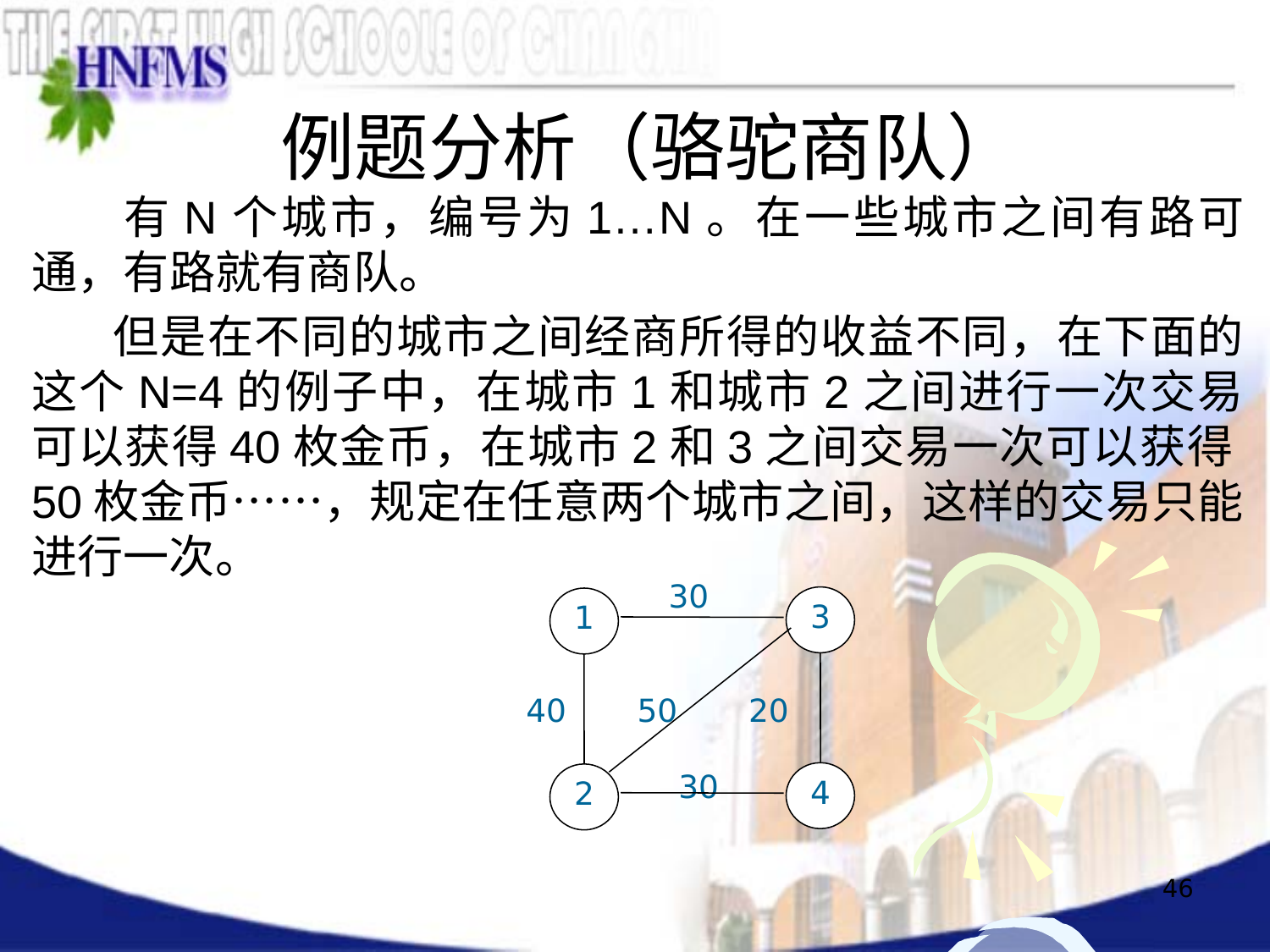

# 例题分析（骆驼商队）
      有N个城市，编号为1…N。在一些城市之间有路可通，有路就有商队。
      但是在不同的城市之间经商所得的收益不同，在下面的这个N=4的例子中，在城市1和城市2之间进行一次交易可以获得40枚金币，在城市2和3之间交易一次可以获得50枚金币……，规定在任意两个城市之间，这样的交易只能进行一次。

              30

40       50       20

               30

3

1

4

2

46